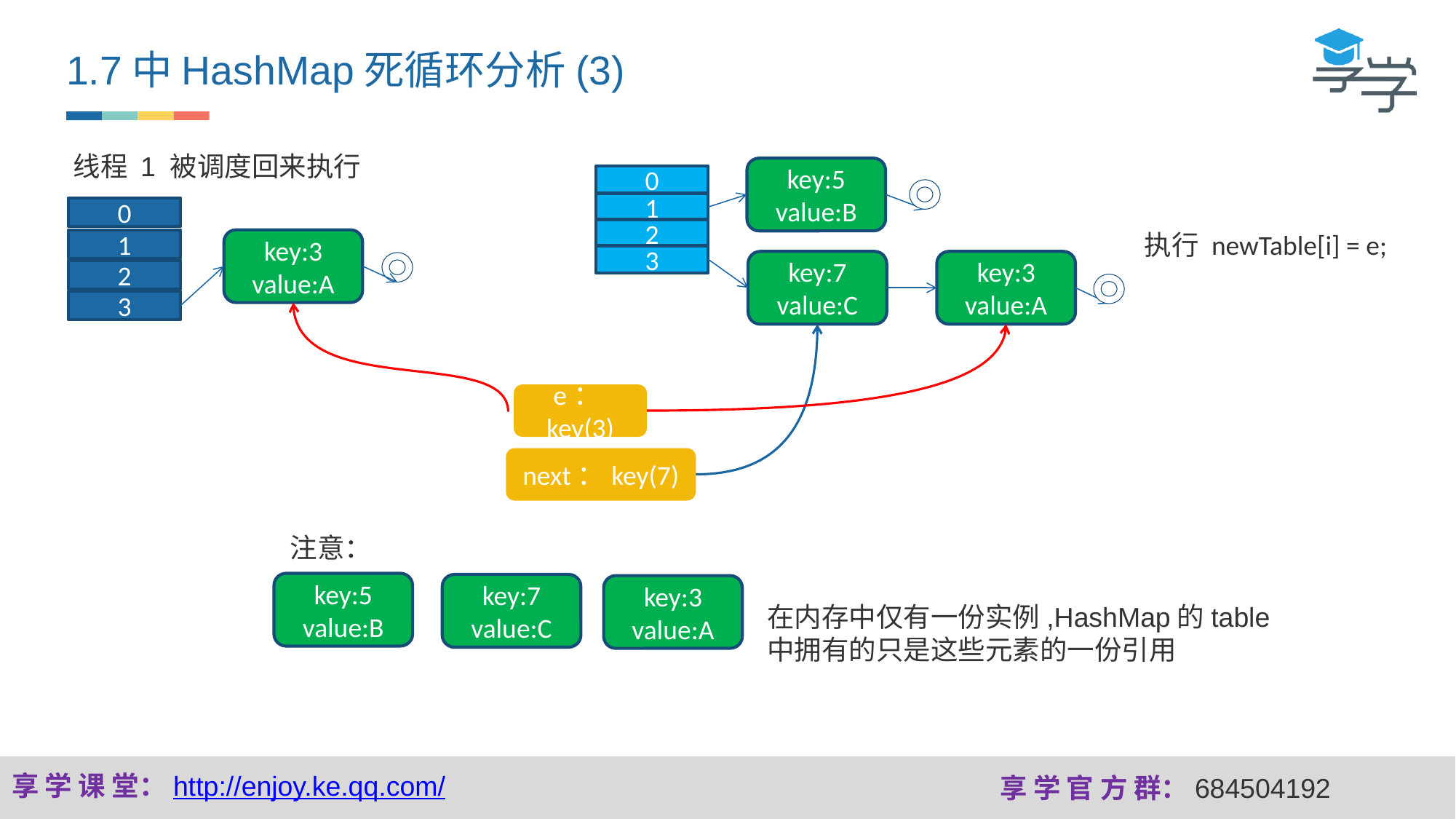

1.7中HashMap死循环分析(3)

线程 1 被调度回来执行
key:5
value:B
0

1
0
2
执行 newTable[i] = e;
key:3
value:A
1
3
key:7
value:C
key:3
value:A

2

3
e：key(3)
next：key(7)
注意：
key:5
value:B
key:7
value:C
key:3
value:A
在内存中仅有一份实例,HashMap的table中拥有的只是这些元素的一份引用